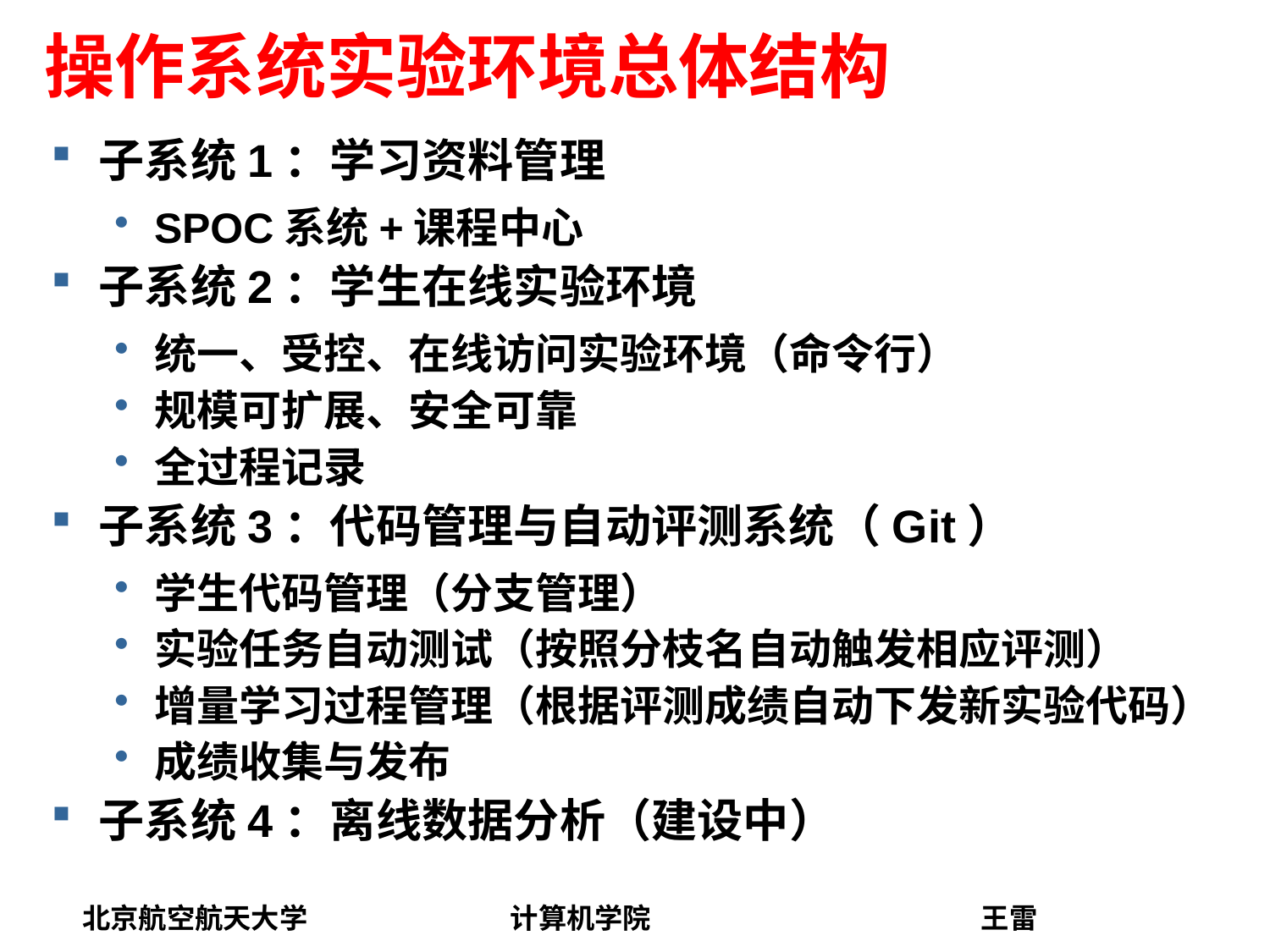

# 操作系统实验环境总体结构
子系统1：学习资料管理
SPOC系统+课程中心
子系统2：学生在线实验环境
统一、受控、在线访问实验环境（命令行）
规模可扩展、安全可靠
全过程记录
子系统3：代码管理与自动评测系统（Git）
学生代码管理（分支管理）
实验任务自动测试（按照分枝名自动触发相应评测）
增量学习过程管理（根据评测成绩自动下发新实验代码）
成绩收集与发布
子系统4：离线数据分析（建设中）
18